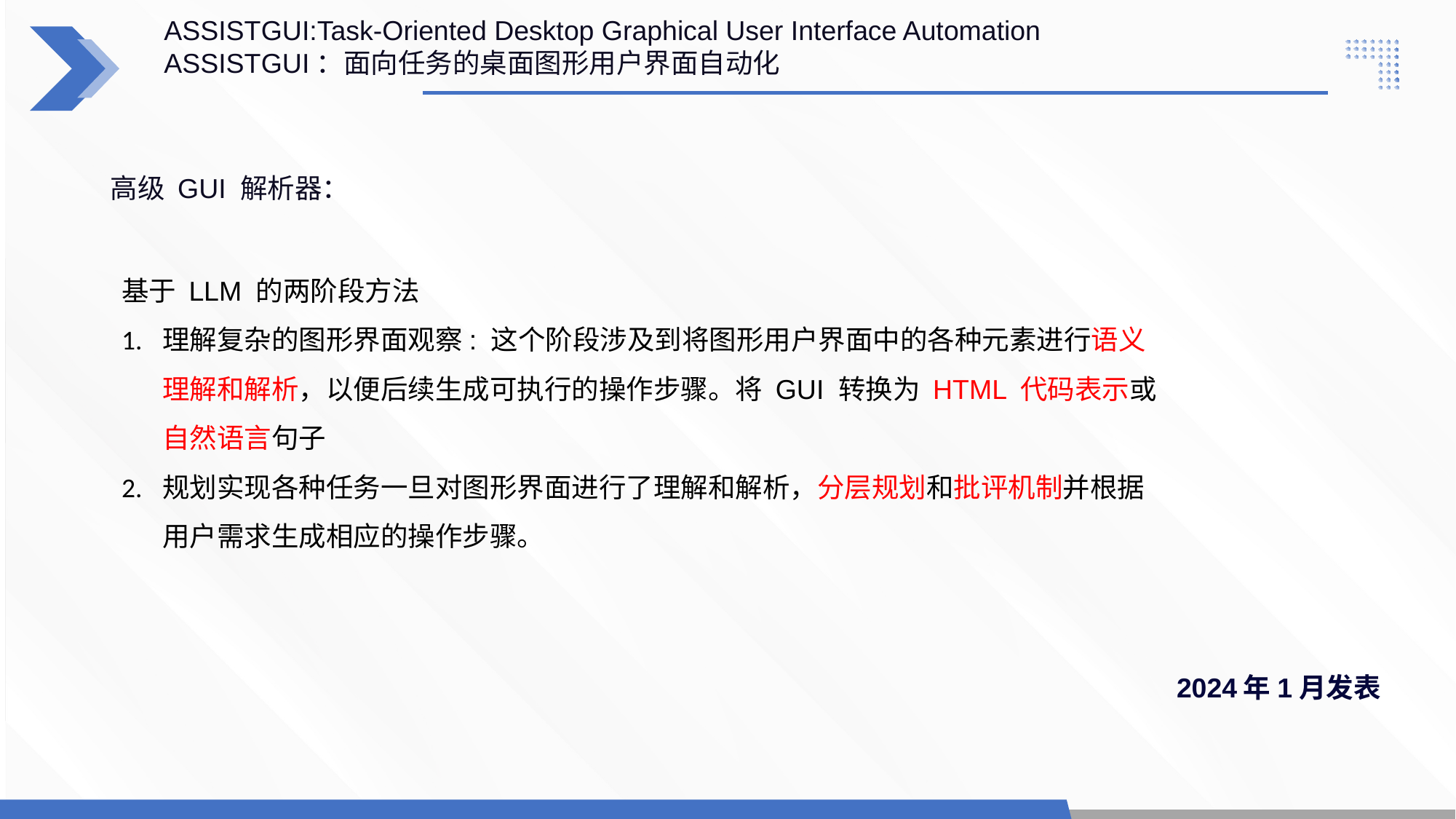

ASSISTGUI:Task-Oriented Desktop Graphical User Interface Automation
ASSISTGUI：面向任务的桌面图形用户界面自动化
高级 GUI 解析器：
基于 LLM 的两阶段方法
理解复杂的图形界面观察: 这个阶段涉及到将图形用户界面中的各种元素进行语义理解和解析，以便后续生成可执行的操作步骤。将 GUI 转换为 HTML 代码表示或自然语言句子
规划实现各种任务一旦对图形界面进行了理解和解析，分层规划和批评机制并根据用户需求生成相应的操作步骤。
2024年1月发表